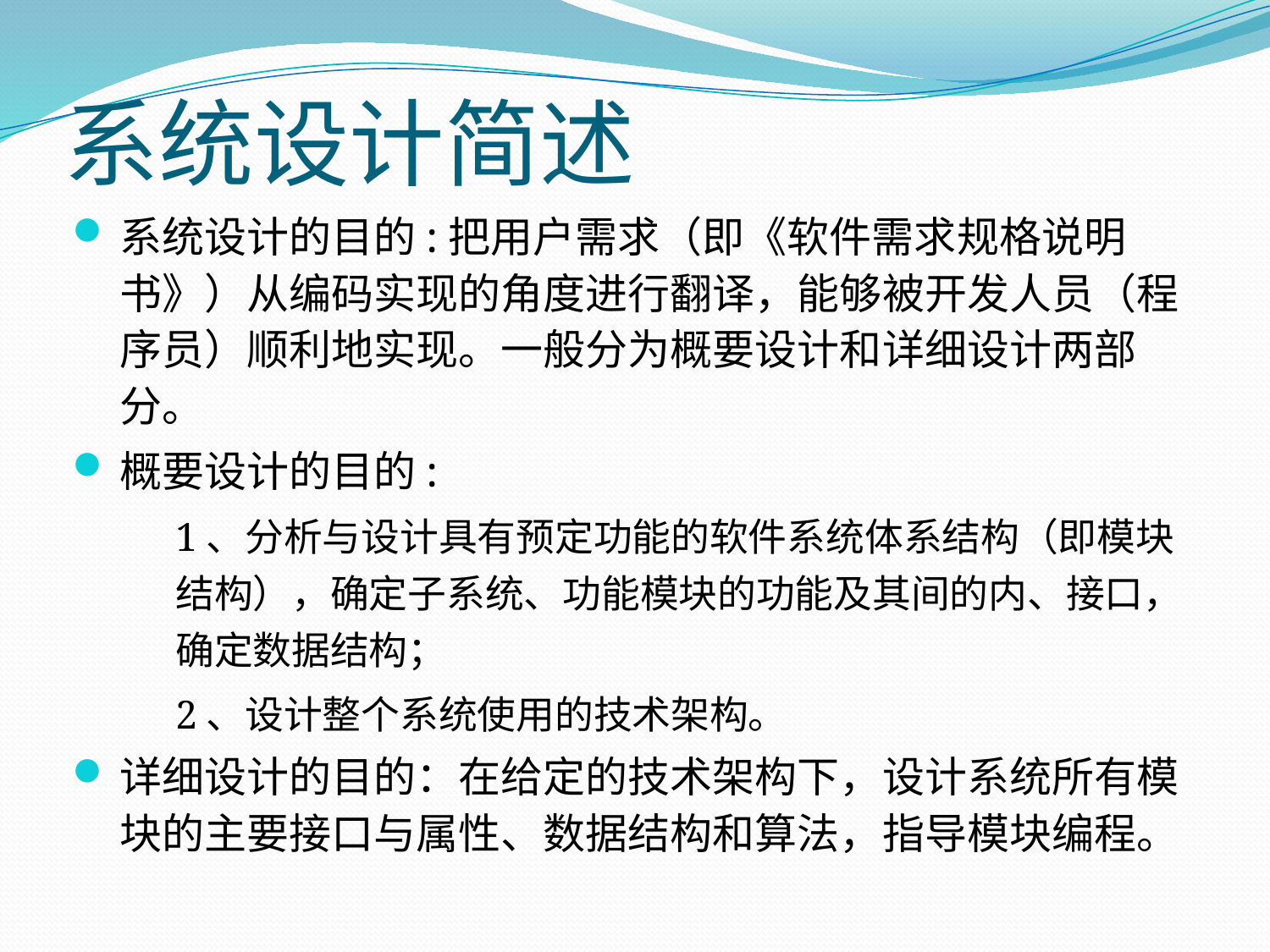

# 系统设计简述
系统设计的目的:把用户需求（即《软件需求规格说明书》）从编码实现的角度进行翻译，能够被开发人员（程序员）顺利地实现。一般分为概要设计和详细设计两部分。
概要设计的目的:
	1、分析与设计具有预定功能的软件系统体系结构（即模块结构），确定子系统、功能模块的功能及其间的内、接口，确定数据结构；
	2、设计整个系统使用的技术架构。
详细设计的目的：在给定的技术架构下，设计系统所有模块的主要接口与属性、数据结构和算法，指导模块编程。